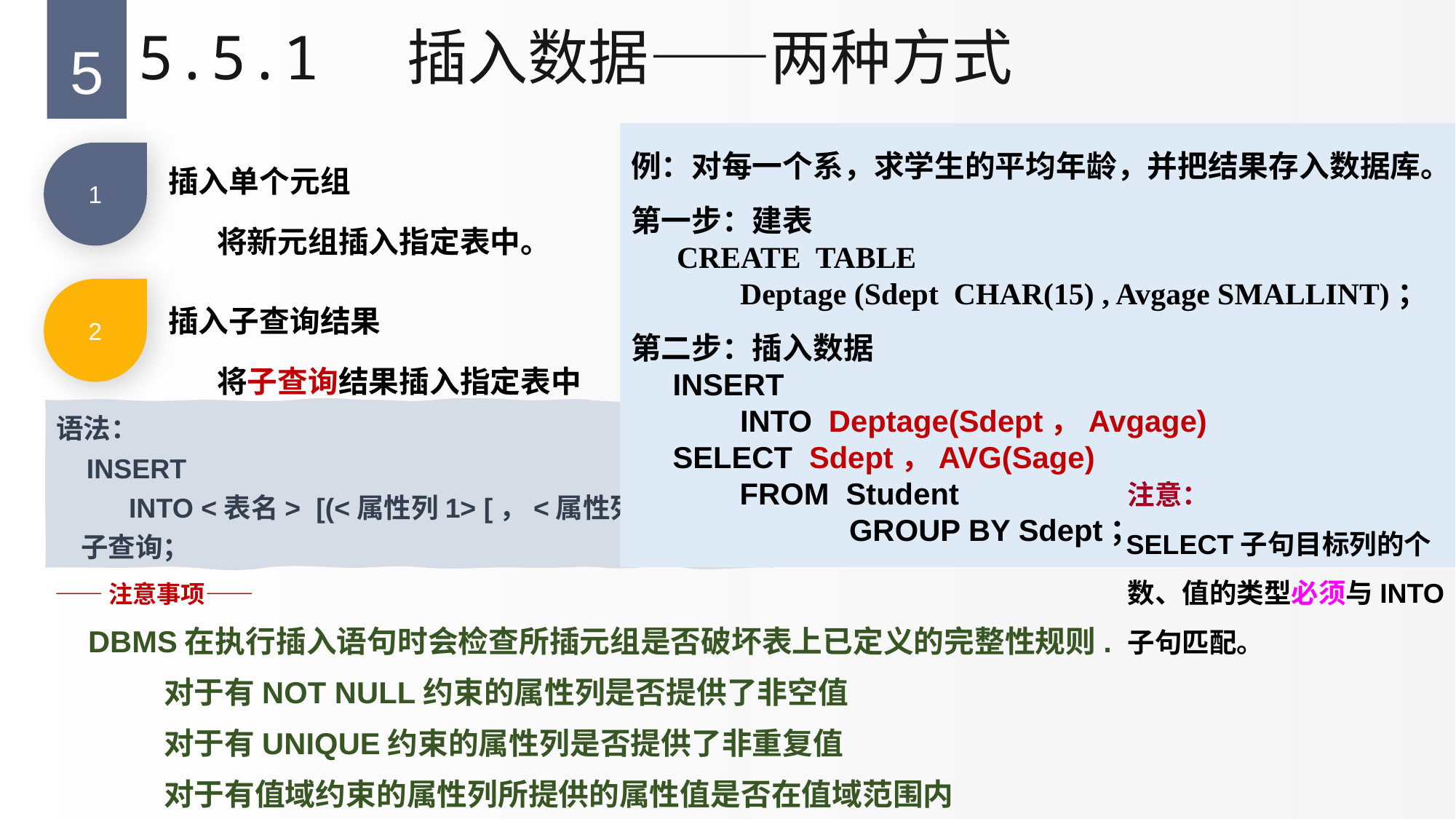

# 5.5.1  插入数据——两种方式
例：对每一个系，求学生的平均年龄，并把结果存入数据库。
第一步：建表
      CREATE  TABLE
	Deptage (Sdept  CHAR(15) , Avgage SMALLINT)；
第二步：插入数据
     INSERT
	INTO  Deptage(Sdept，Avgage)
     SELECT  Sdept，AVG(Sage)
             FROM  Student
              	GROUP BY Sdept；
插入单个元组
      将新元组插入指定表中。

1
插入子查询结果
      将子查询结果插入指定表中
2
语法：
    INSERT
    	INTO <表名>  [(<属性列1> [，<属性列2>…  ])]
   子查询；
注意：
SELECT子句目标列的个数、值的类型必须与INTO子句匹配。
——注意事项——
    DBMS在执行插入语句时会检查所插元组是否破坏表上已定义的完整性规则.
对于有NOT NULL约束的属性列是否提供了非空值
对于有UNIQUE约束的属性列是否提供了非重复值
对于有值域约束的属性列所提供的属性值是否在值域范围内